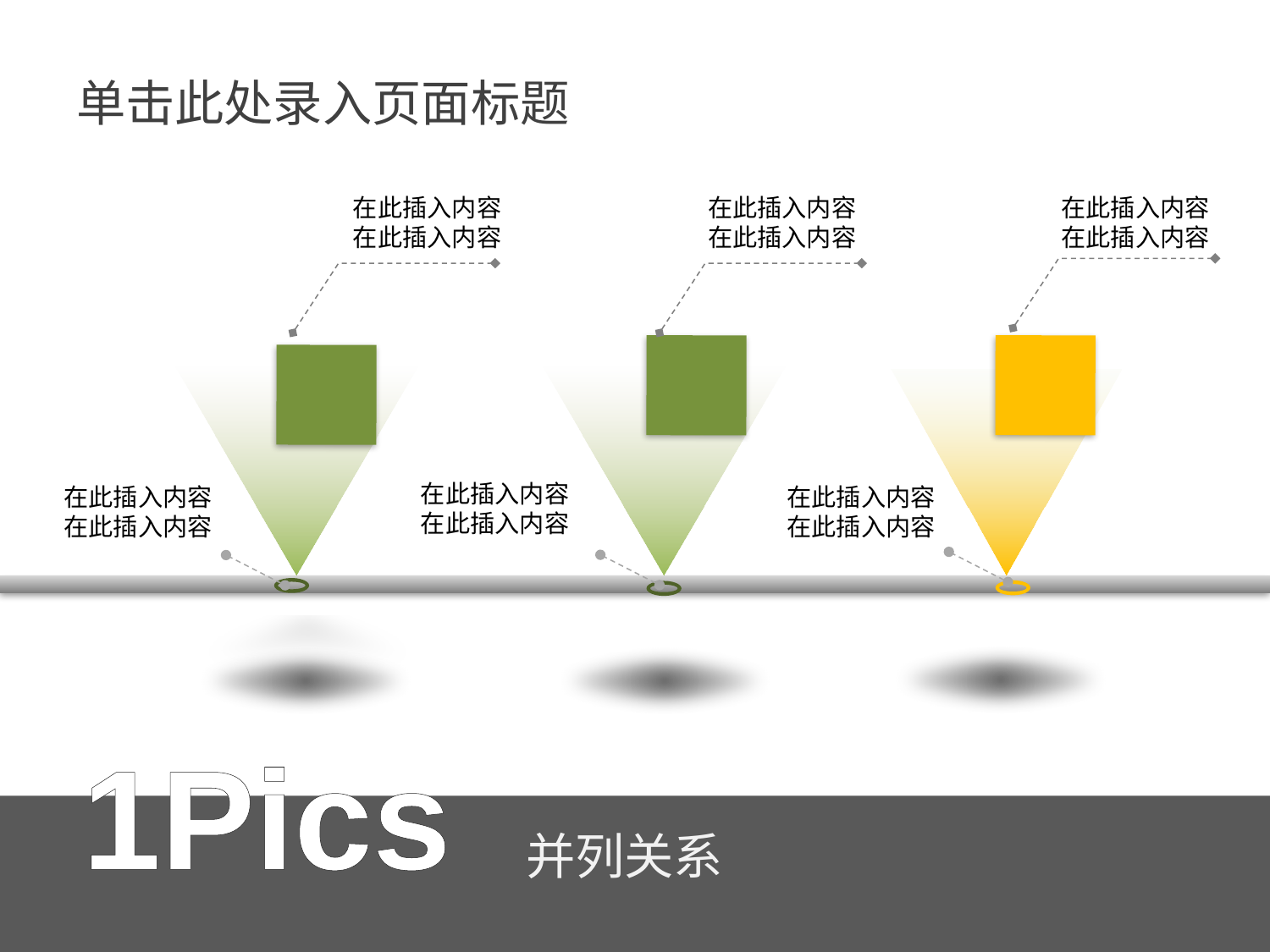

单击此处录入页面标题
在此插入内容
在此插入内容
在此插入内容
在此插入内容
在此插入内容
在此插入内容

在此插入内容
在此插入内容
在此插入内容
在此插入内容
在此插入内容
在此插入内容

1Pics

并列关系